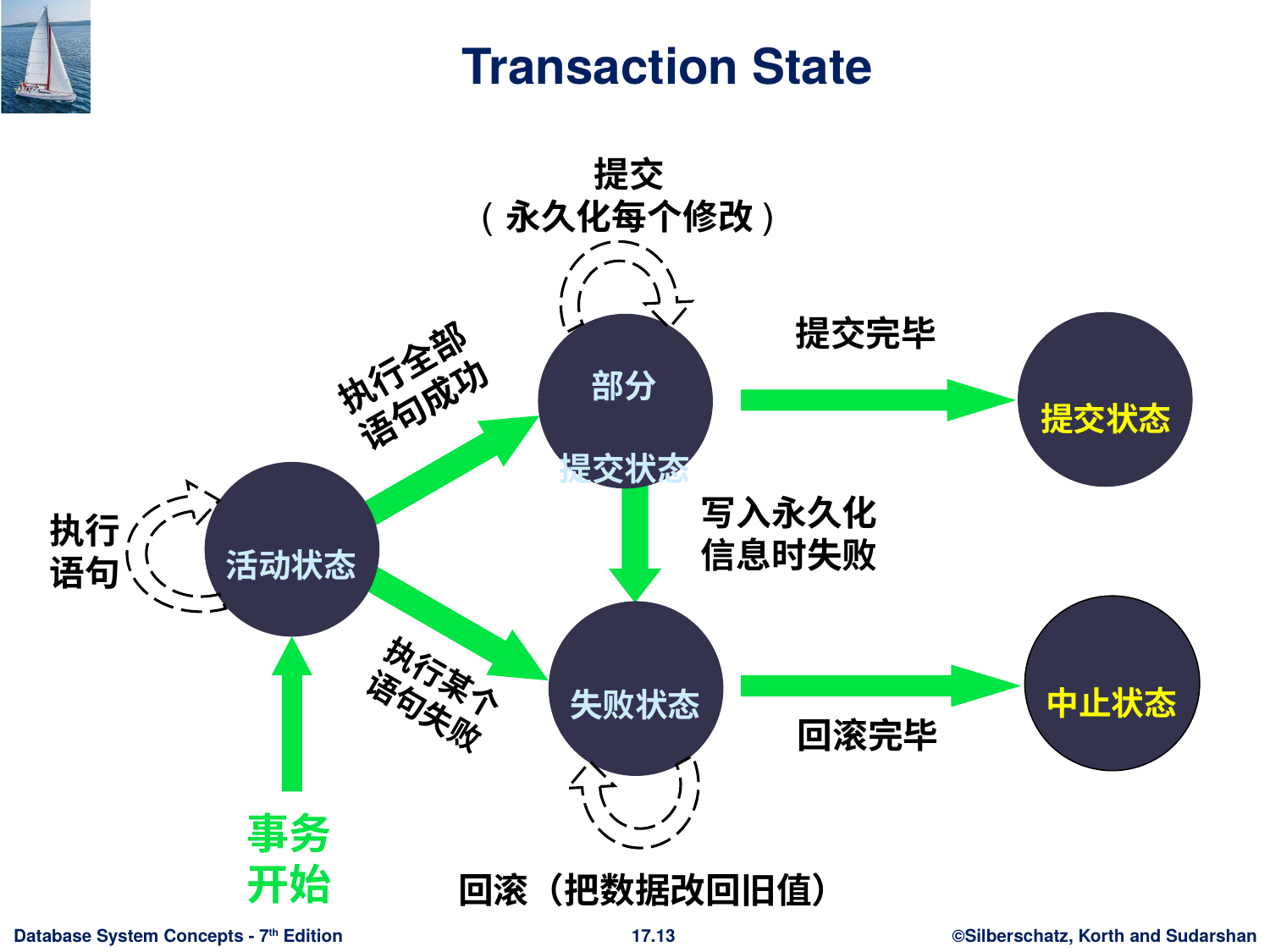

# Transaction State
提交
(永久化每个修改)

提交完毕

部分
提交状态
执行全部
语句成功
提交状态

写入永久化信息时失败
执行
语句
活动状态

中止状态
失败状态
执行某个
语句失败

回滚完毕

事务开始
回滚（把数据改回旧值）